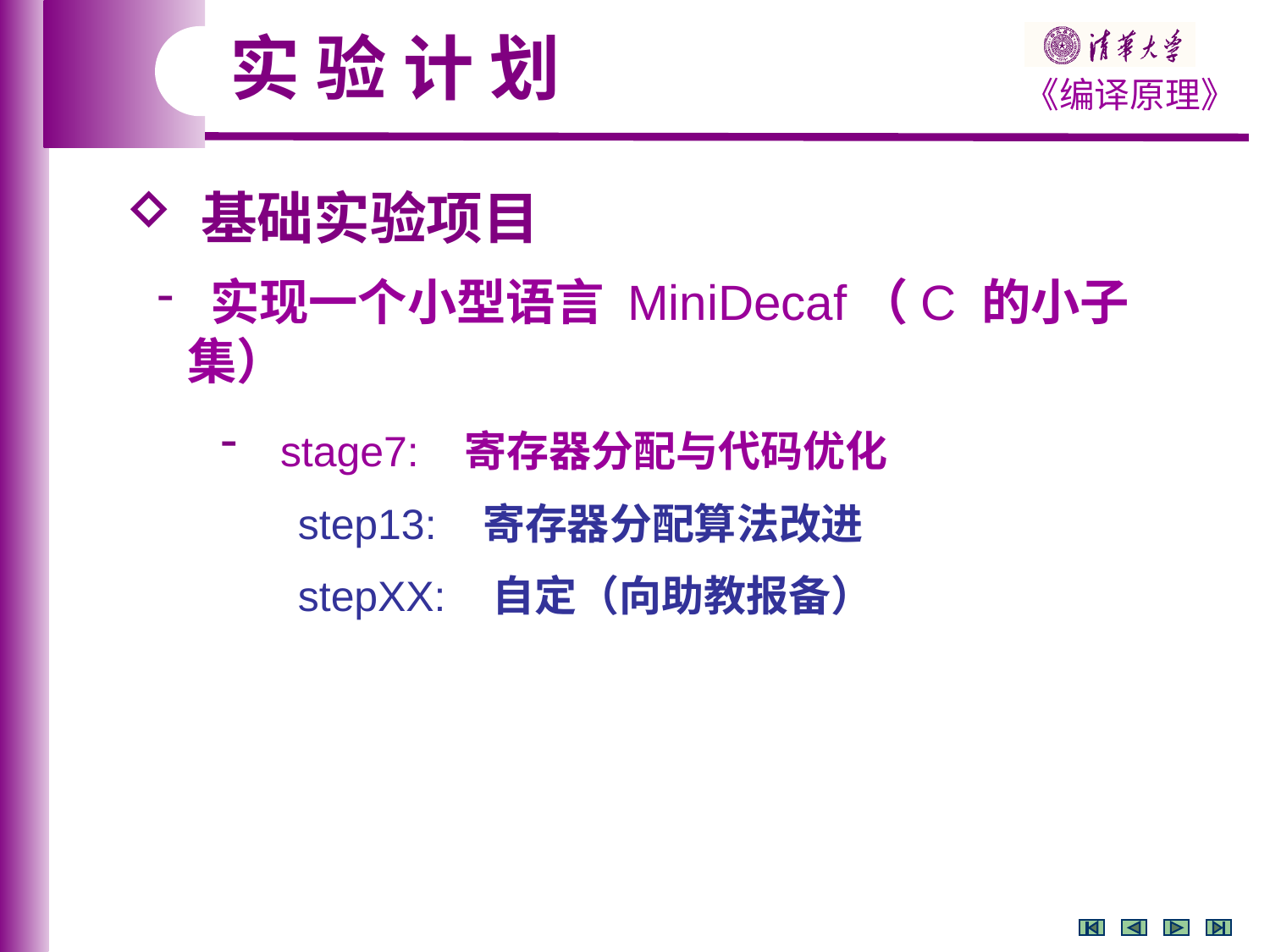

实 验 计 划
 基础实验项目

 实现一个小型语言 MiniDecaf（C 的小子集）

 stage7:   寄存器分配与代码优化

    step13:   寄存器分配算法改进

    stepXX:   自定（向助教报备）